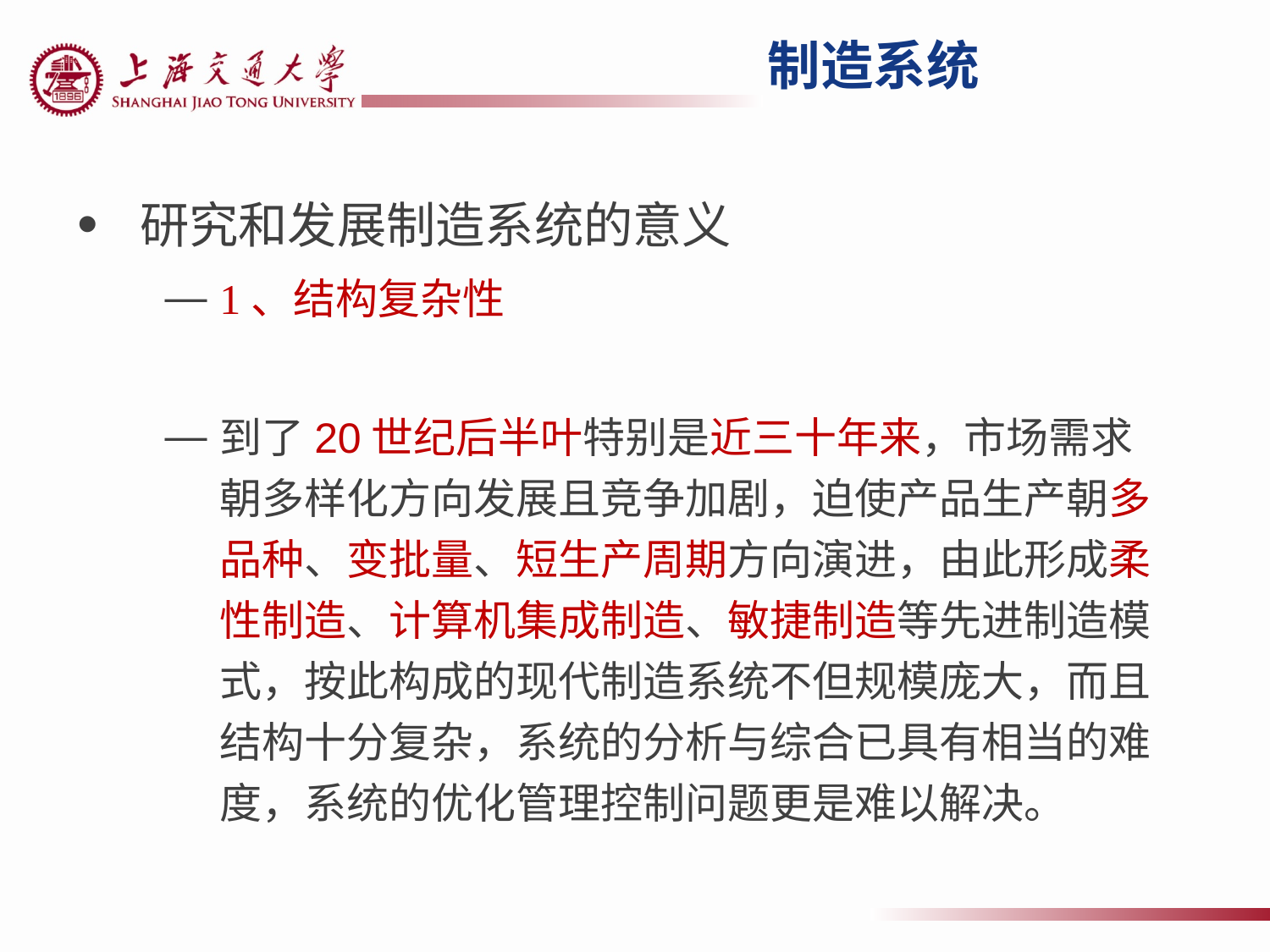

制造系统
研究和发展制造系统的意义
1、结构复杂性

到了20世纪后半叶特别是近三十年来，市场需求朝多样化方向发展且竞争加剧，迫使产品生产朝多品种、变批量、短生产周期方向演进，由此形成柔性制造、计算机集成制造、敏捷制造等先进制造模式，按此构成的现代制造系统不但规模庞大，而且结构十分复杂，系统的分析与综合已具有相当的难度，系统的优化管理控制问题更是难以解决。